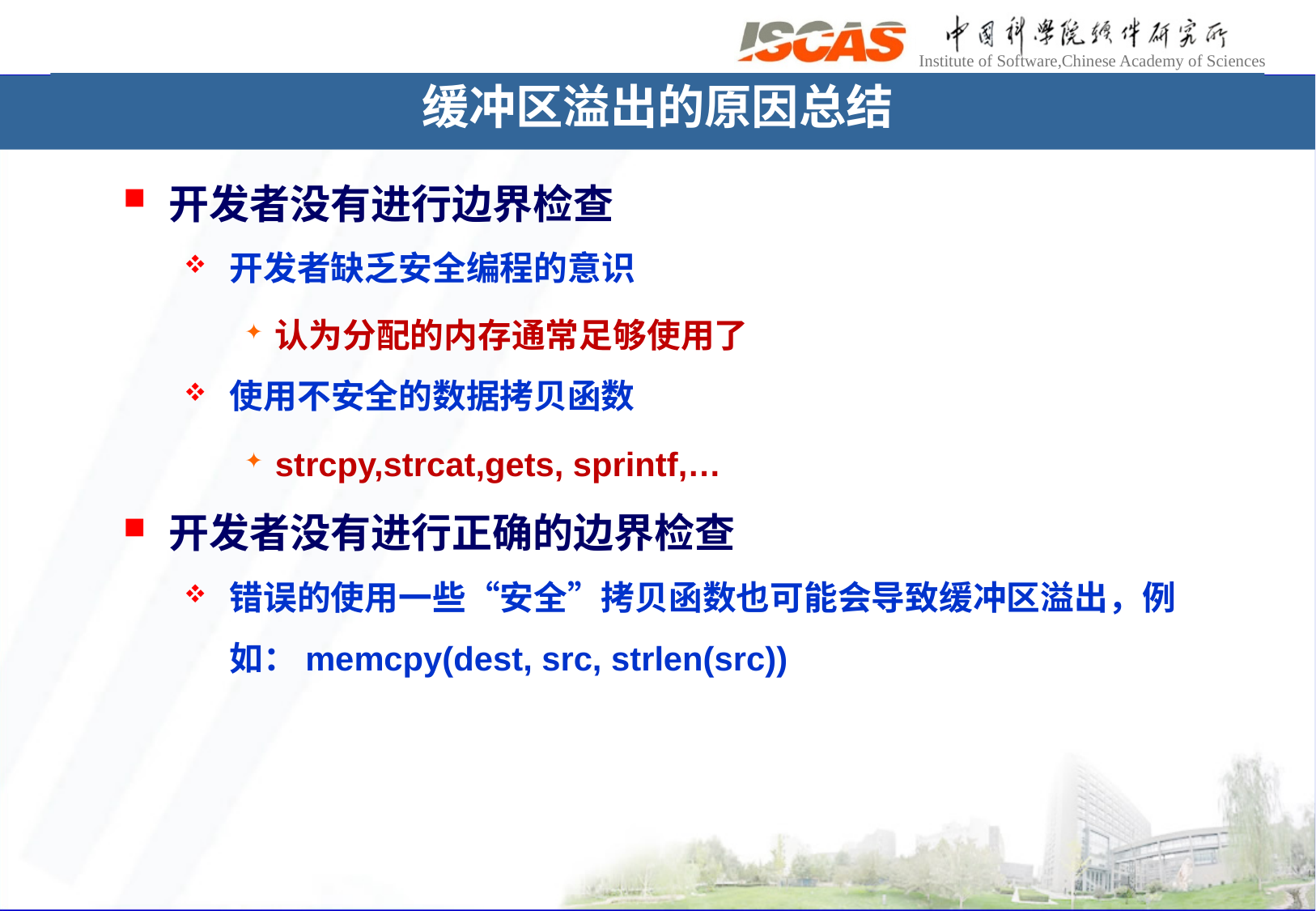

缓冲区溢出漏洞存在的原因
# 缓冲区溢出的原因总结
开发者没有进行边界检查
开发者缺乏安全编程的意识
认为分配的内存通常足够使用了
使用不安全的数据拷贝函数
strcpy,strcat,gets, sprintf,…
开发者没有进行正确的边界检查
错误的使用一些“安全”拷贝函数也可能会导致缓冲区溢出，例如：memcpy(dest, src, strlen(src))